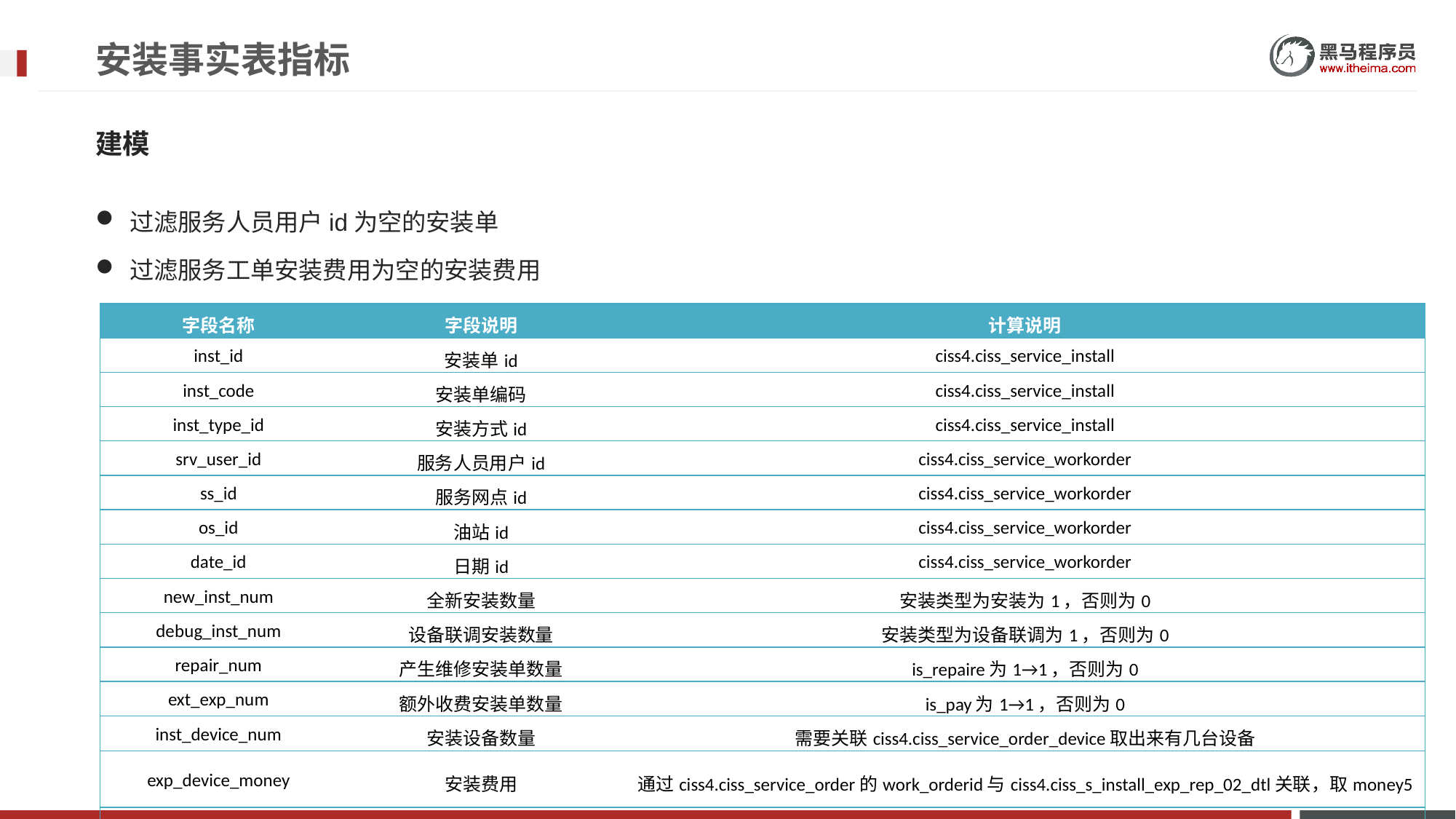

# 安装事实表指标
建模
过滤服务人员用户id为空的安装单
过滤服务工单安装费用为空的安装费用

| 字段名称 | 字段说明 | 计算说明 |
| --- | --- | --- |
| inst\_id | 安装单id | ciss4.ciss\_service\_install |
| inst\_code | 安装单编码 | ciss4.ciss\_service\_install |
| inst\_type\_id | 安装方式id | ciss4.ciss\_service\_install |
| srv\_user\_id | 服务人员用户id | ciss4.ciss\_service\_workorder |
| ss\_id | 服务网点id | ciss4.ciss\_service\_workorder |
| os\_id | 油站id | ciss4.ciss\_service\_workorder |
| date\_id | 日期id | ciss4.ciss\_service\_workorder |
| new\_inst\_num | 全新安装数量 | 安装类型为安装为1，否则为0 |
| debug\_inst\_num | 设备联调安装数量 | 安装类型为设备联调为1，否则为0 |
| repair\_num | 产生维修安装单数量 | is\_repaire为1→1，否则为0 |
| ext\_exp\_num | 额外收费安装单数量 | is\_pay为1→1，否则为0 |
| inst\_device\_num | 安装设备数量 | 需要关联ciss4.ciss\_service\_order\_device取出来有几台设备 |
| exp\_device\_money | 安装费用 | 通过ciss4.ciss\_service\_order的work\_orderid与ciss4.ciss\_s\_install\_exp\_rep\_02\_dtl关联，取money5 |
| validated\_inst\_num | 审核人员专门审核安装单是否有异常，以确认安装单数量 | 用work\_order于ciss4.ciss\_service\_install\_validate关联，如果has\_validate为1，则为1，否则为0 |